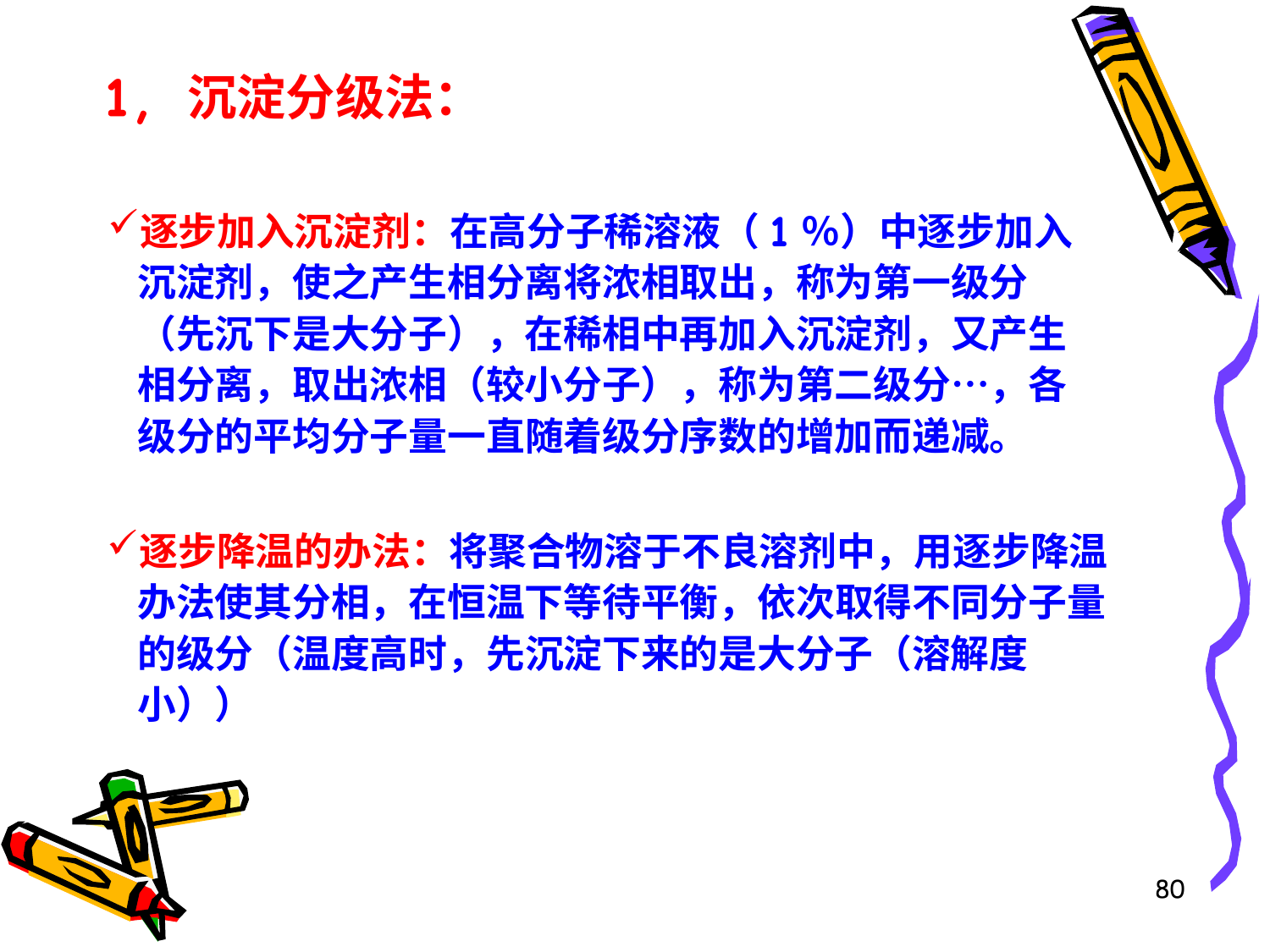

1, 沉淀分级法：
逐步加入沉淀剂：在高分子稀溶液（1％）中逐步加入沉淀剂，使之产生相分离将浓相取出，称为第一级分（先沉下是大分子），在稀相中再加入沉淀剂，又产生相分离，取出浓相（较小分子），称为第二级分…，各级分的平均分子量一直随着级分序数的增加而递减。
逐步降温的办法：将聚合物溶于不良溶剂中，用逐步降温办法使其分相，在恒温下等待平衡，依次取得不同分子量的级分（温度高时，先沉淀下来的是大分子（溶解度小））
80